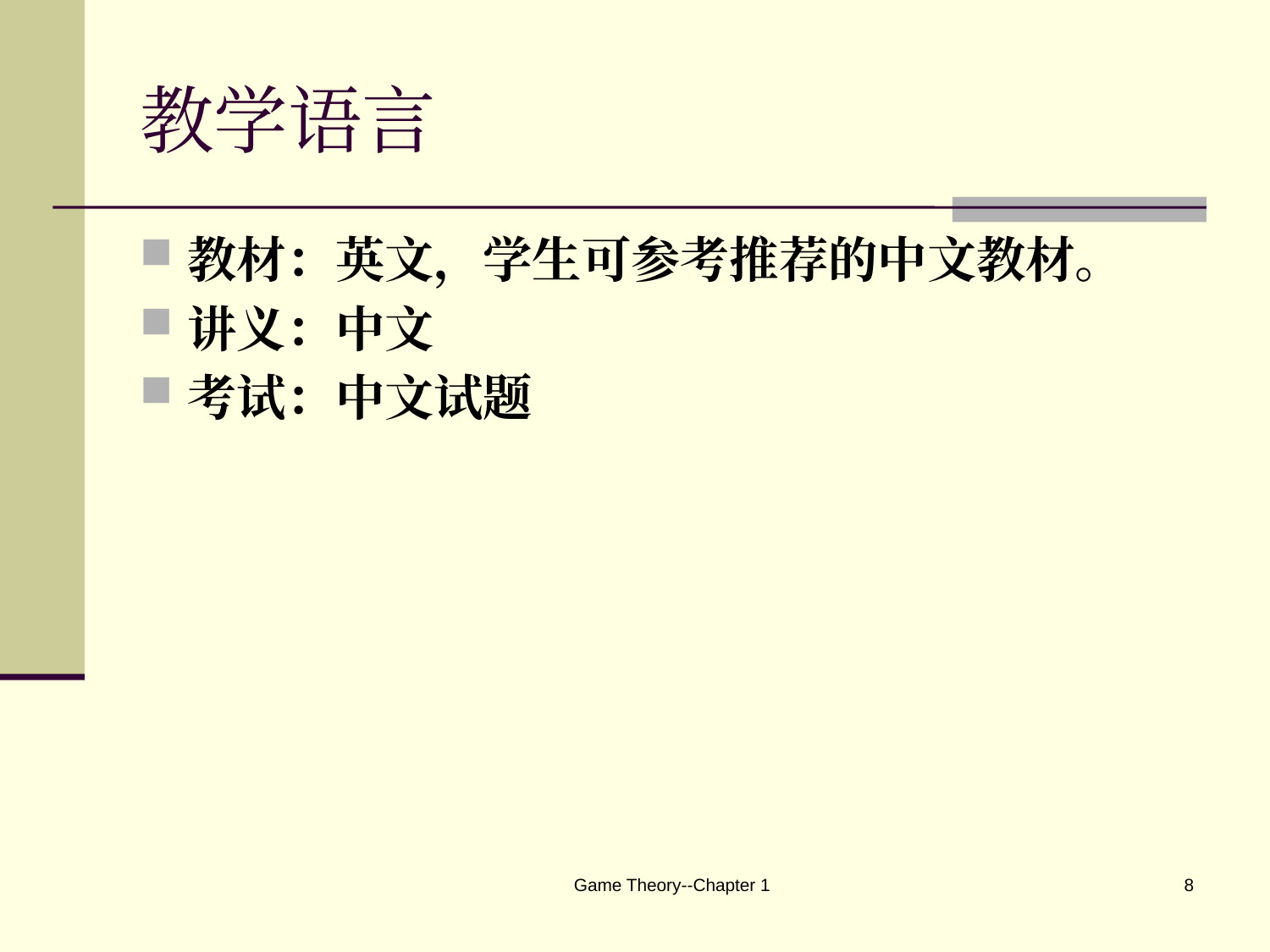

# 教学语言
教材：英文，学生可参考推荐的中文教材。
讲义：中文
考试：中文试题

Game Theory--Chapter 1
8